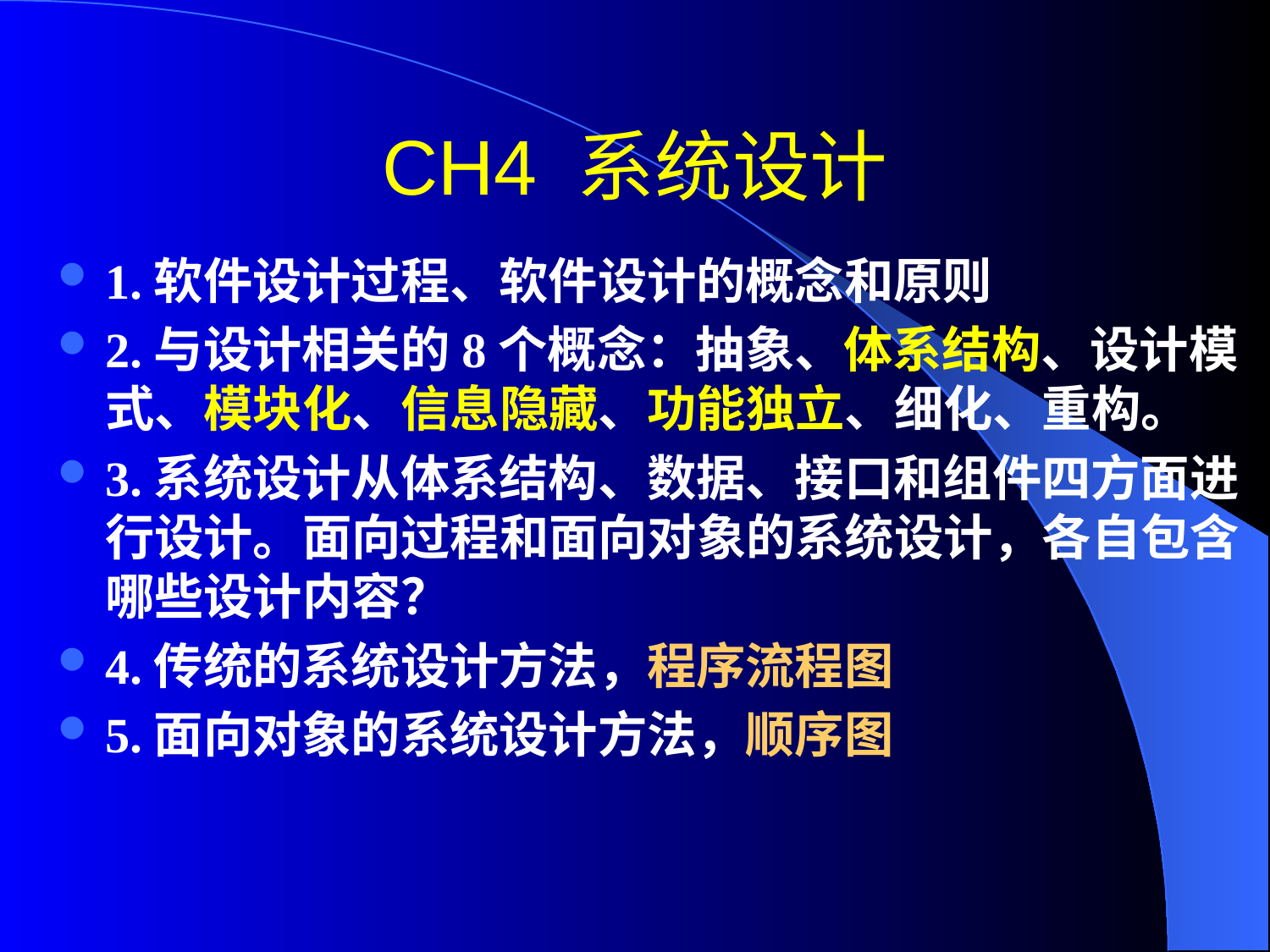

# CH4 系统设计
1.软件设计过程、软件设计的概念和原则
2.与设计相关的8个概念：抽象、体系结构、设计模式、模块化、信息隐藏、功能独立、细化、重构。
3.系统设计从体系结构、数据、接口和组件四方面进行设计。面向过程和面向对象的系统设计，各自包含哪些设计内容？
4.传统的系统设计方法，程序流程图
5.面向对象的系统设计方法，顺序图